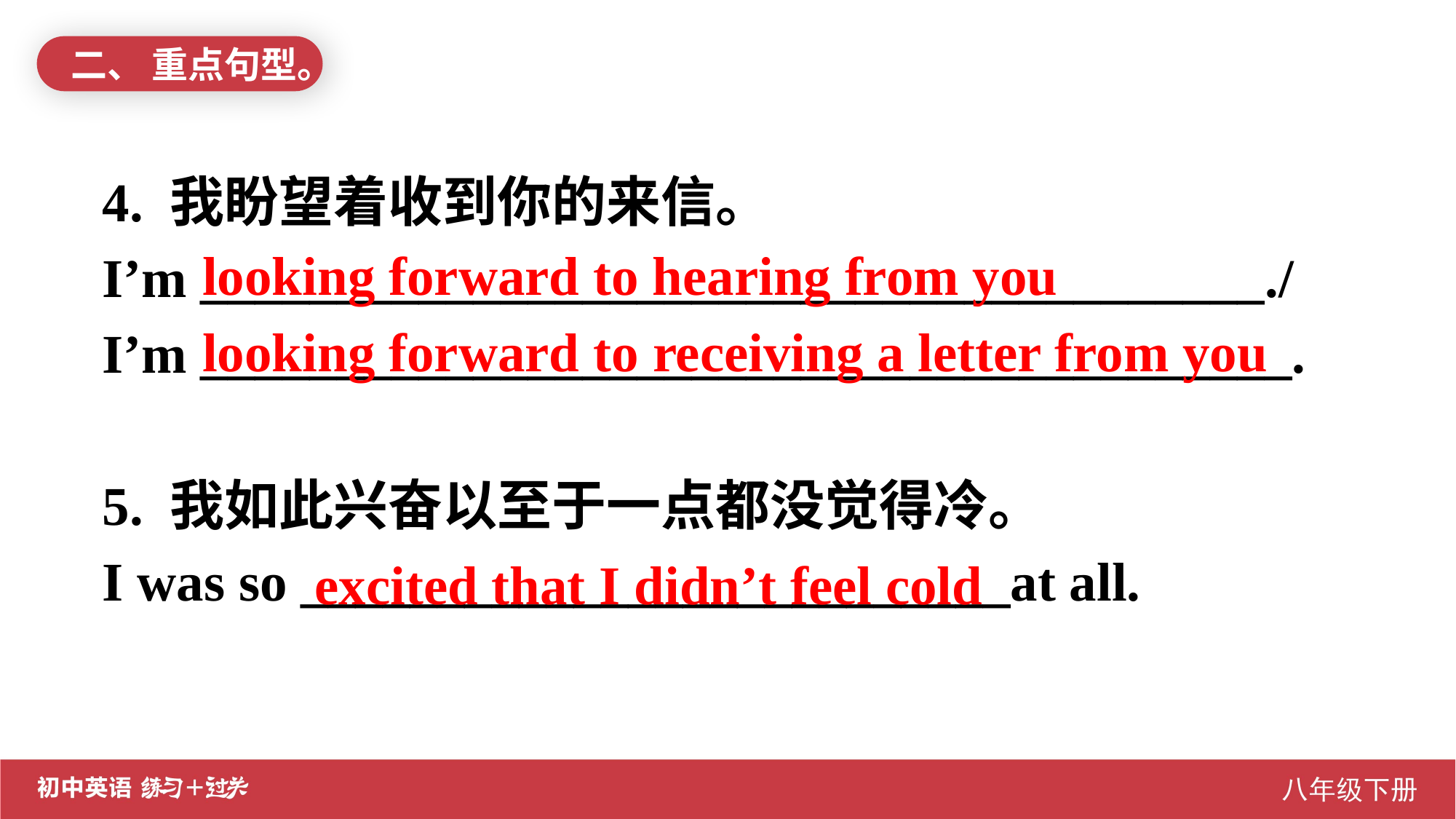

二、 重点句型。
4. 我盼望着收到你的来信。
I’m _______________________________________./
I’m ________________________________________.

5. 我如此兴奋以至于一点都没觉得冷。
I was so __________________________at all.
looking forward to hearing from you
looking forward to receiving a letter from you
excited that I didn’t feel cold